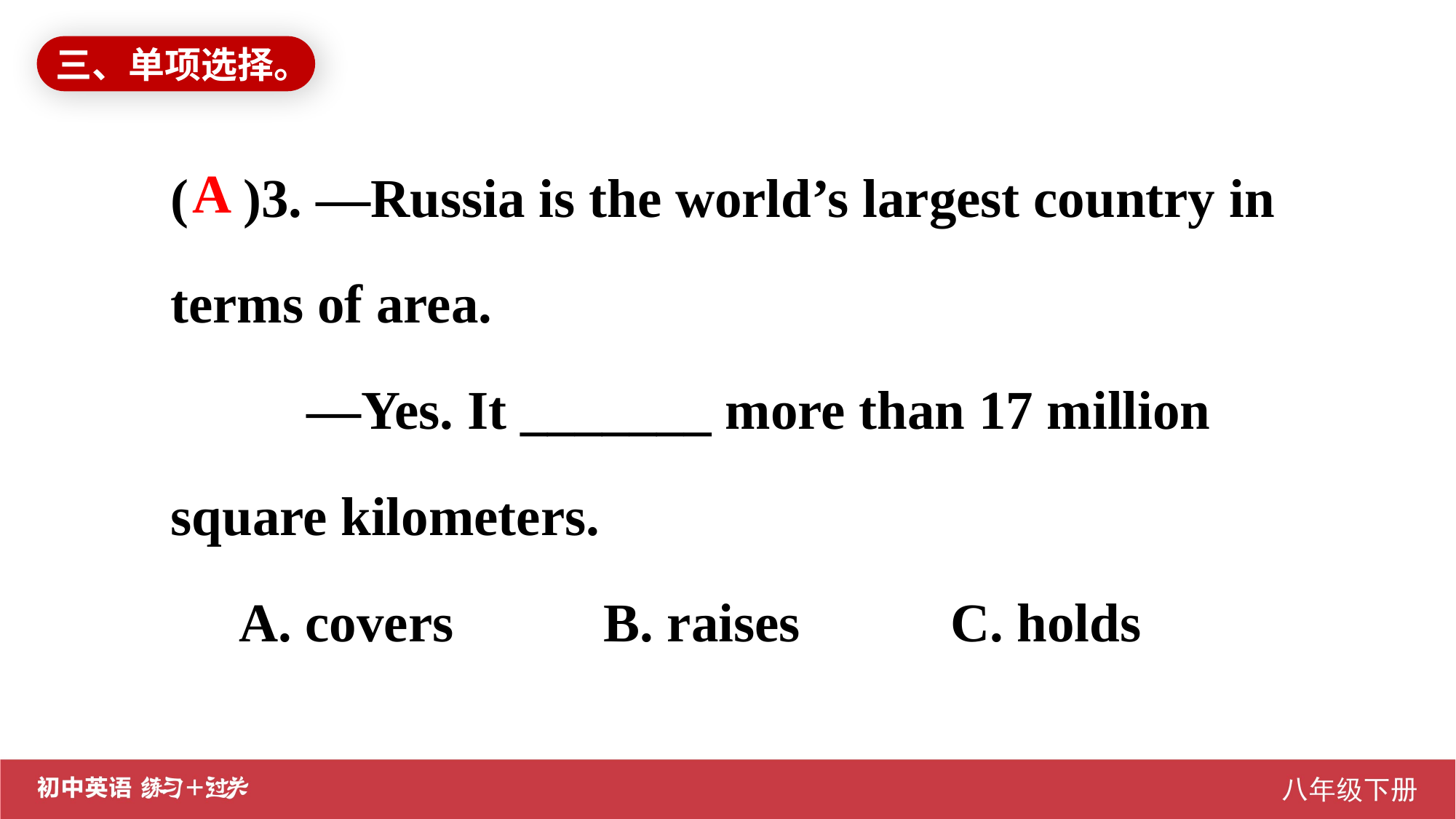

三、单项选择。
(    )3. —Russia is the world’s largest country in terms of area.
          —Yes. It _______ more than 17 million square kilometers.
     A. covers           B. raises           C. holds
A